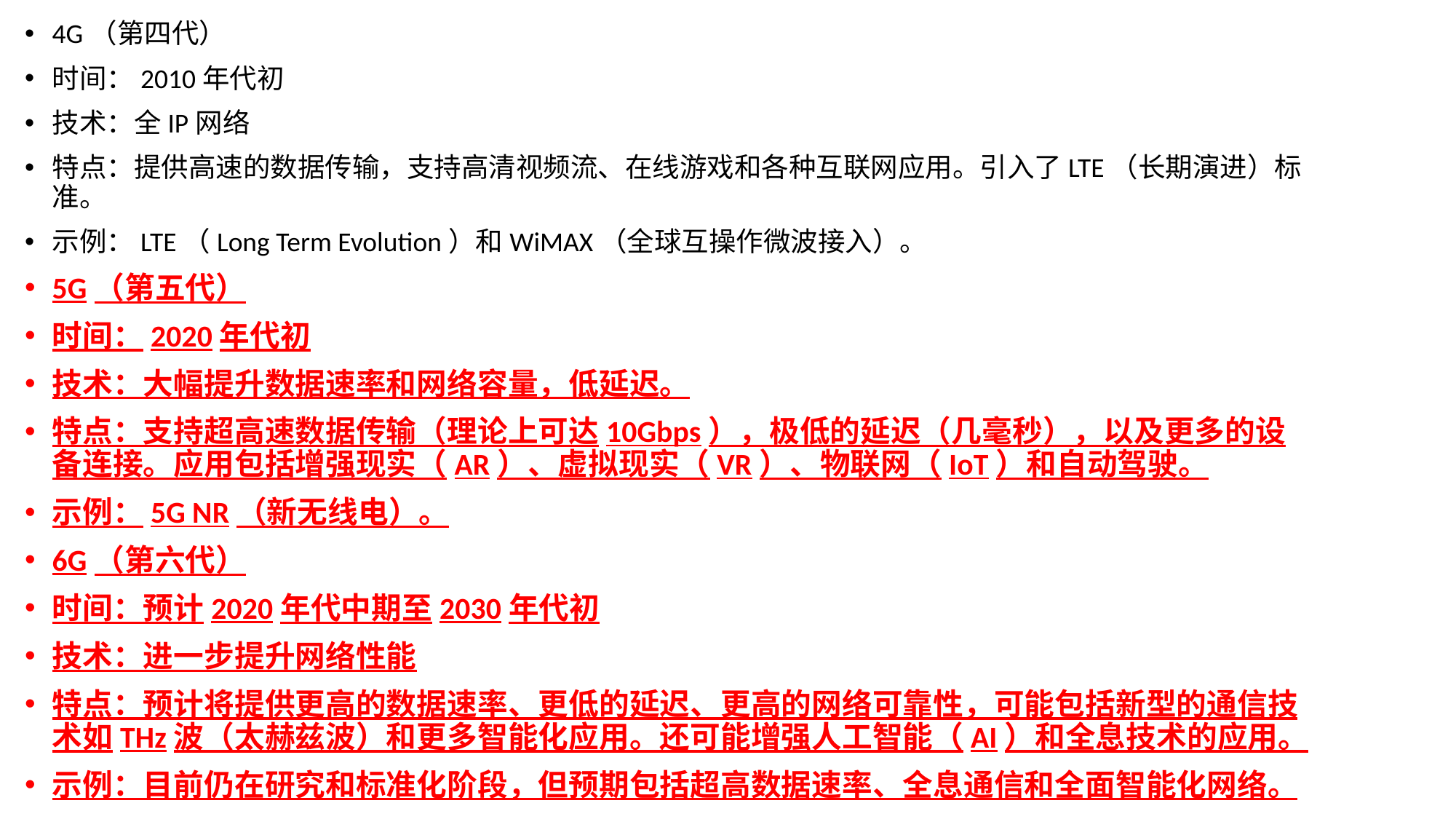

4G（第四代）
时间：2010年代初
技术：全IP网络
特点：提供高速的数据传输，支持高清视频流、在线游戏和各种互联网应用。引入了LTE（长期演进）标准。
示例：LTE（Long Term Evolution）和WiMAX（全球互操作微波接入）。
5G（第五代）
时间：2020年代初
技术：大幅提升数据速率和网络容量，低延迟。
特点：支持超高速数据传输（理论上可达10Gbps），极低的延迟（几毫秒），以及更多的设备连接。应用包括增强现实（AR）、虚拟现实（VR）、物联网（IoT）和自动驾驶。
示例：5G NR（新无线电）。
6G（第六代）
时间：预计2020年代中期至2030年代初
技术：进一步提升网络性能
特点：预计将提供更高的数据速率、更低的延迟、更高的网络可靠性，可能包括新型的通信技术如THz波（太赫兹波）和更多智能化应用。还可能增强人工智能（AI）和全息技术的应用。
示例：目前仍在研究和标准化阶段，但预期包括超高数据速率、全息通信和全面智能化网络。